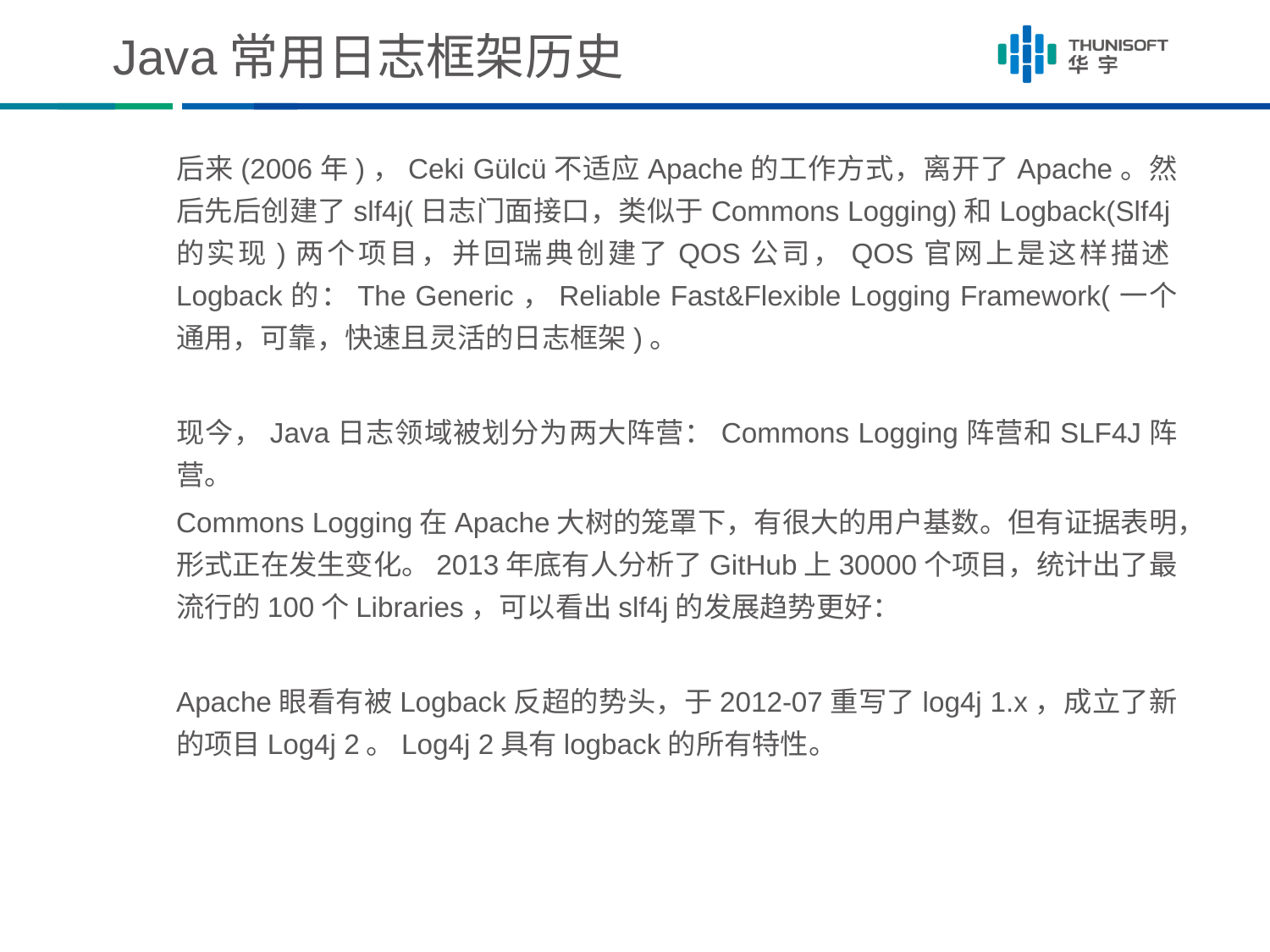

# Java常用日志框架历史
后来(2006年)，Ceki Gülcü不适应Apache的工作方式，离开了Apache。然后先后创建了slf4j(日志门面接口，类似于Commons Logging)和Logback(Slf4j的实现)两个项目，并回瑞典创建了QOS公司，QOS官网上是这样描述Logback的：The Generic，Reliable Fast&Flexible Logging Framework(一个通用，可靠，快速且灵活的日志框架)。

现今，Java日志领域被划分为两大阵营：Commons Logging阵营和SLF4J阵营。
Commons Logging在Apache大树的笼罩下，有很大的用户基数。但有证据表明，形式正在发生变化。2013年底有人分析了GitHub上30000个项目，统计出了最流行的100个Libraries，可以看出slf4j的发展趋势更好：

Apache眼看有被Logback反超的势头，于2012-07重写了log4j 1.x，成立了新的项目Log4j 2。Log4j 2具有logback的所有特性。

8